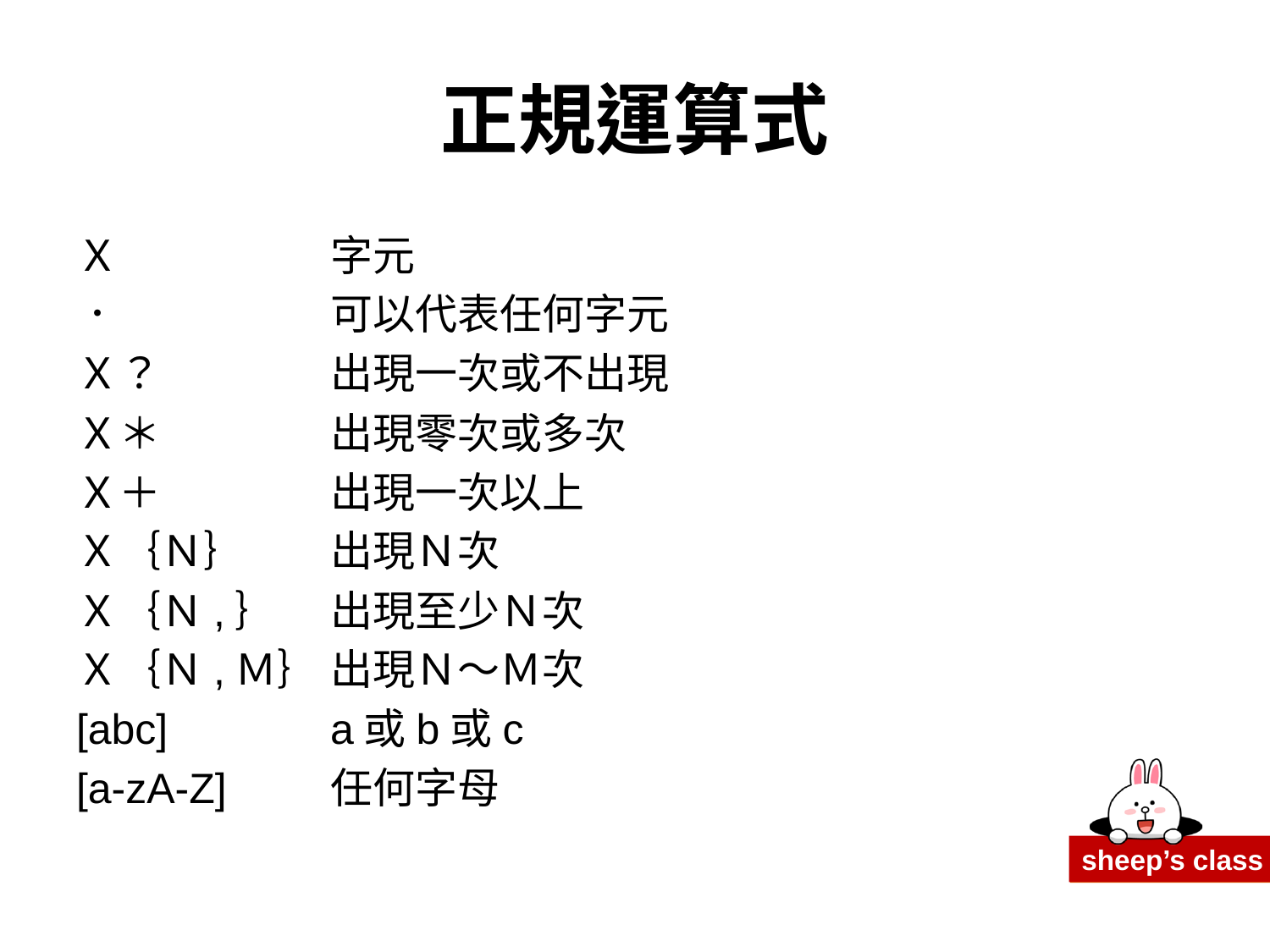

# 正規運算式
Ｘ		字元
．　		可以代表任何字元
Ｘ？		出現一次或不出現
Ｘ＊		出現零次或多次
Ｘ＋		出現一次以上
Ｘ｛Ｎ｝	出現Ｎ次
Ｘ｛Ｎ,｝	出現至少Ｎ次
Ｘ｛Ｎ,Ｍ｝	出現Ｎ～Ｍ次
[abc]		a或b或c
[a-zA-Z]	任何字母